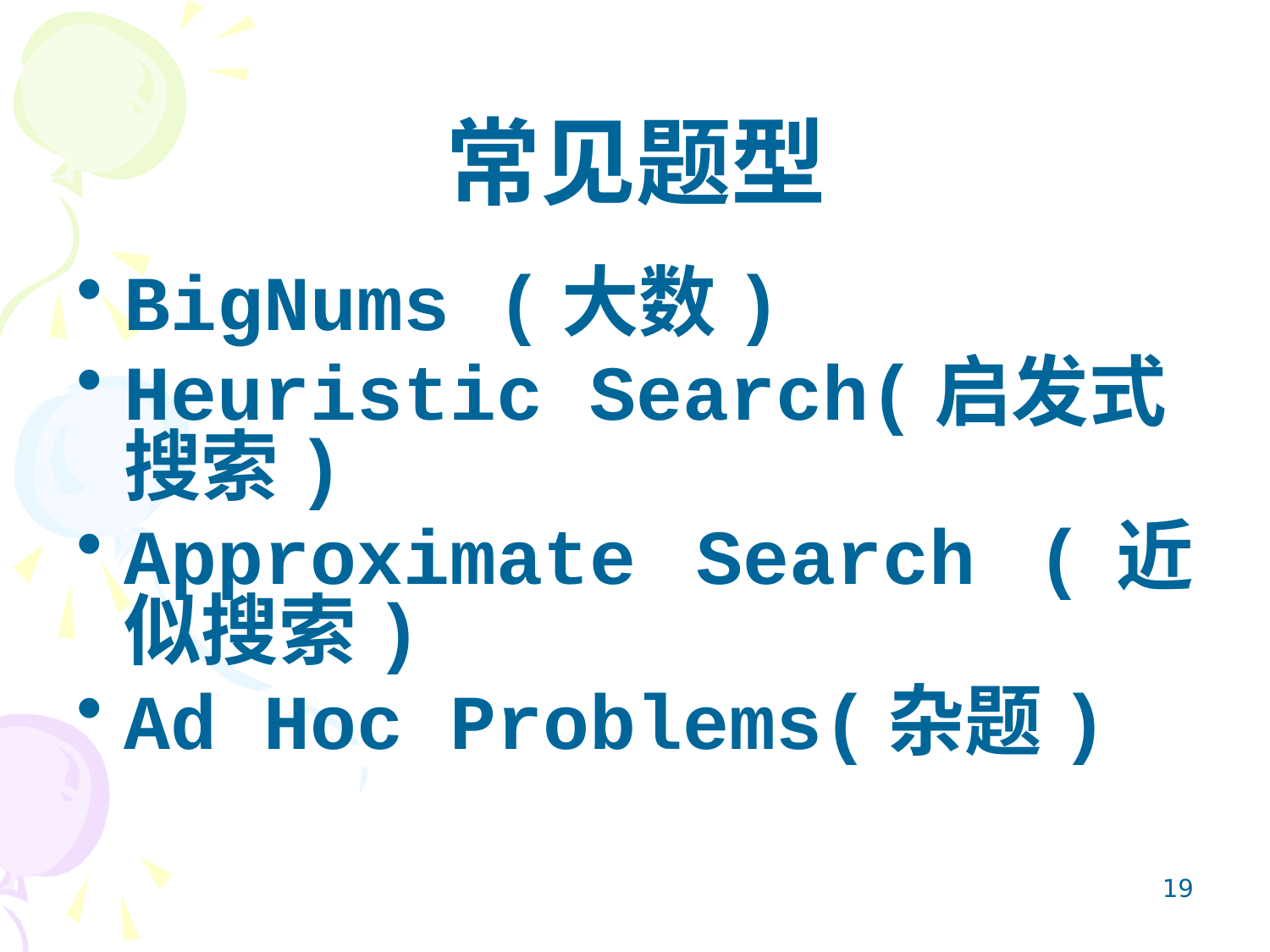

# 常见题型
BigNums (大数)
Heuristic Search(启发式搜索)
Approximate Search (近似搜索)
Ad Hoc Problems(杂题)
19